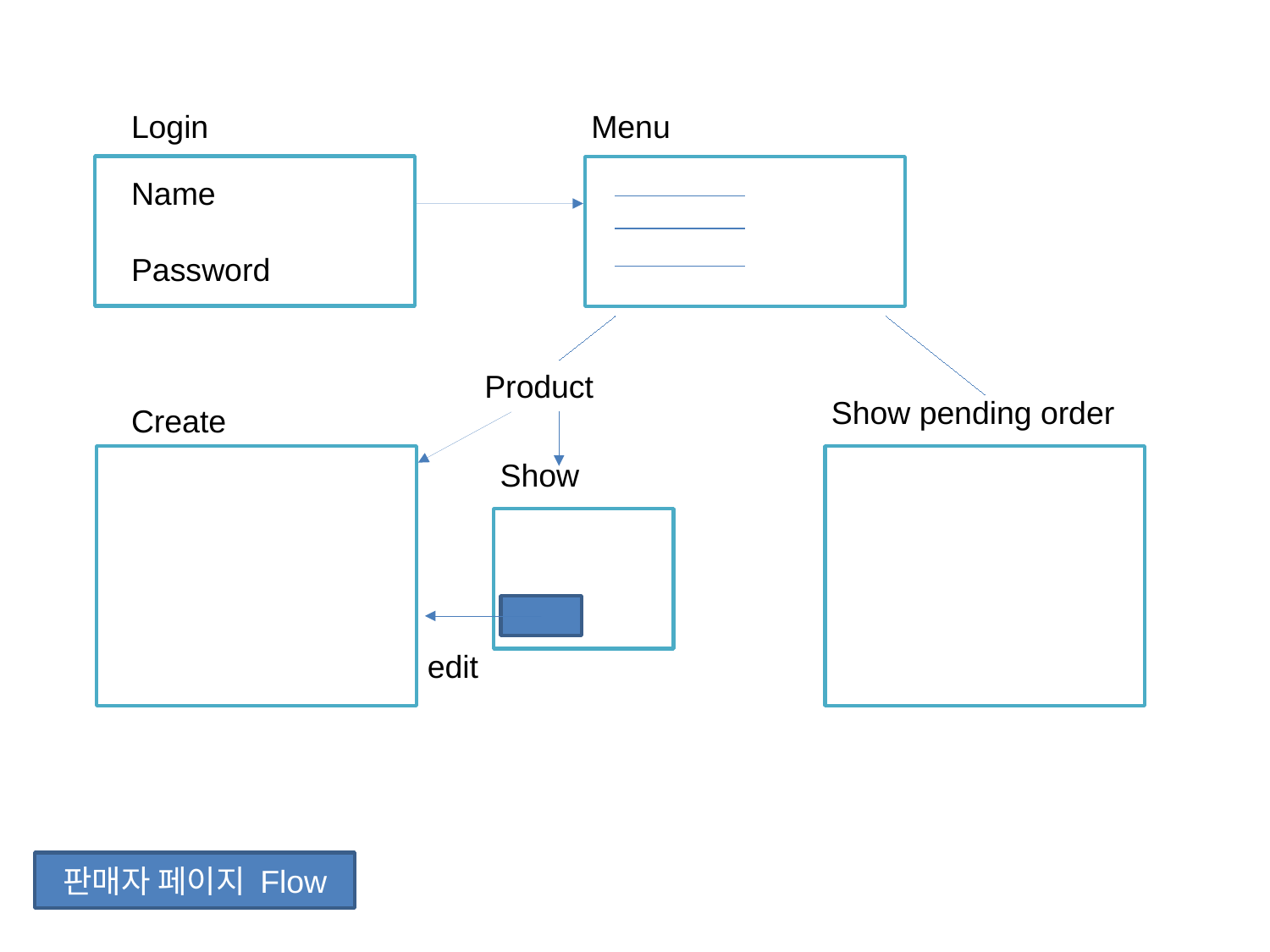

Login

Name

Password
Menu

Product
Show pending order

Create

Show

edit

판매자 페이지 Flow